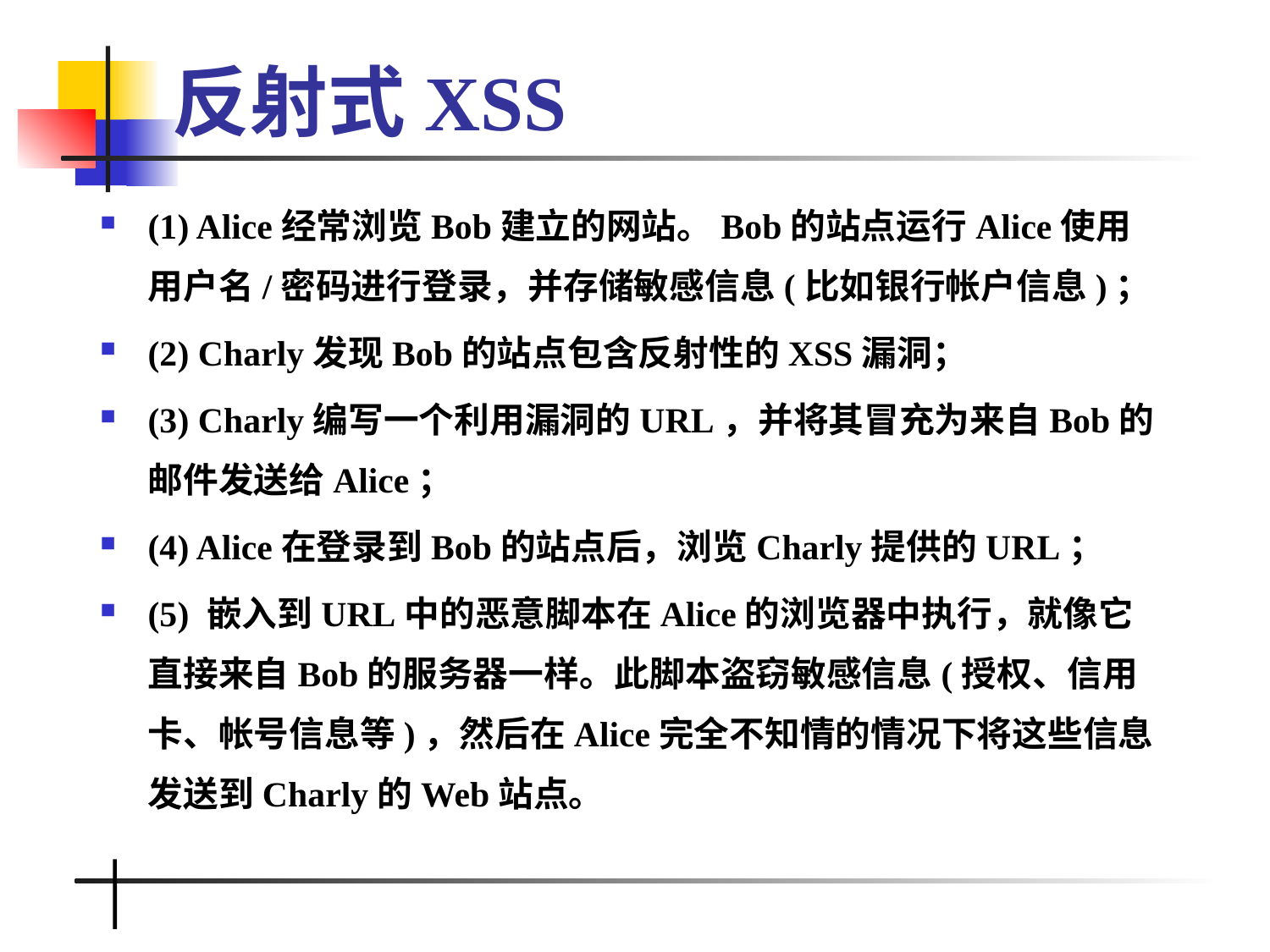

# 反射式XSS
(1) Alice经常浏览Bob建立的网站。Bob的站点运行Alice使用用户名/密码进行登录，并存储敏感信息(比如银行帐户信息)；
(2) Charly发现Bob的站点包含反射性的XSS漏洞；
(3) Charly编写一个利用漏洞的URL，并将其冒充为来自Bob的邮件发送给Alice；
(4) Alice在登录到Bob的站点后，浏览Charly提供的URL；
(5) 嵌入到URL中的恶意脚本在Alice的浏览器中执行，就像它直接来自Bob的服务器一样。此脚本盗窃敏感信息(授权、信用卡、帐号信息等)，然后在Alice完全不知情的情况下将这些信息发送到Charly的Web站点。